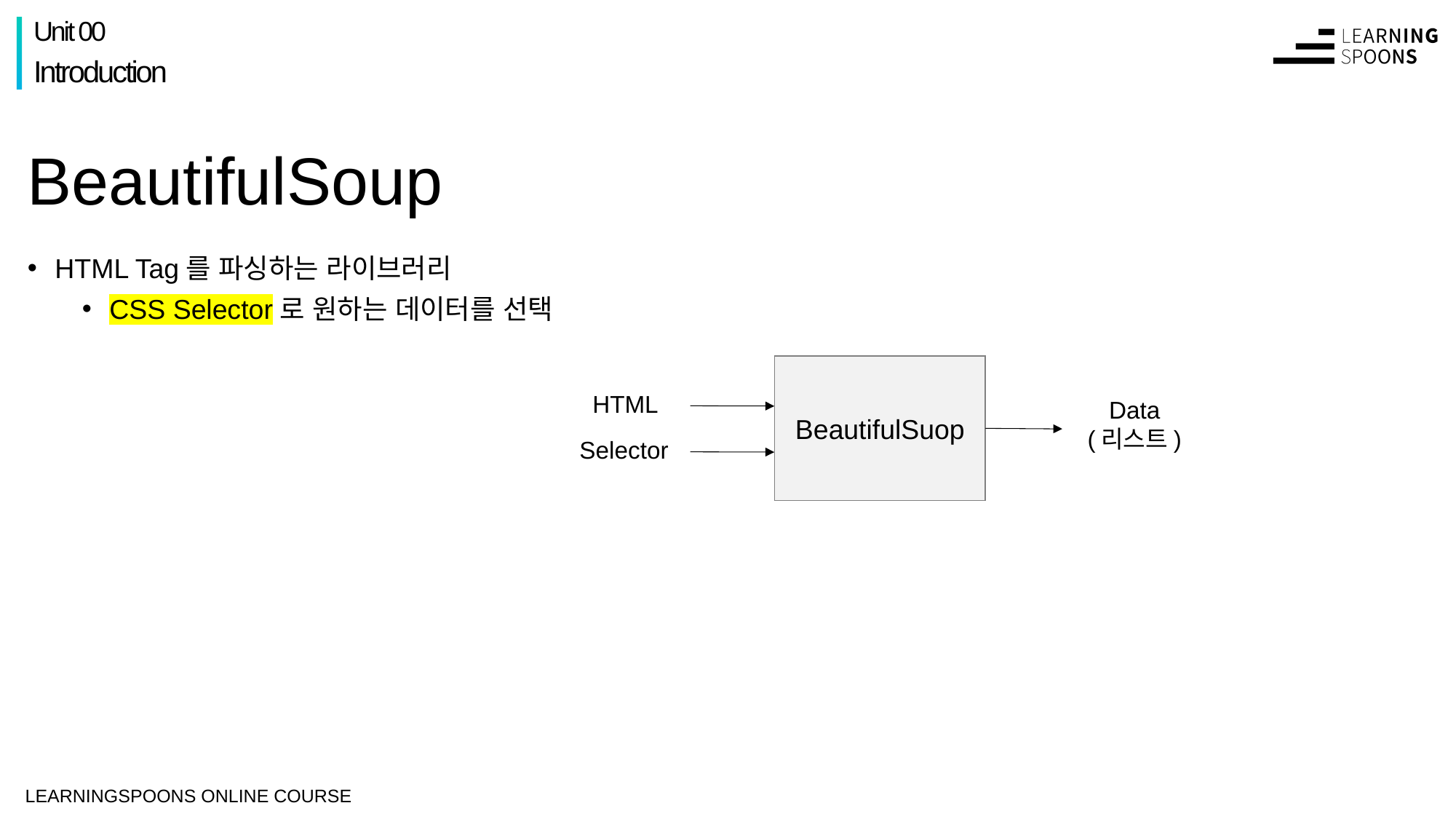

Unit 00
Introduction
# BeautifulSoup
HTML Tag를 파싱하는 라이브러리
CSS Selector로 원하는 데이터를 선택

BeautifulSuop
HTML
Data
(리스트)
Selector